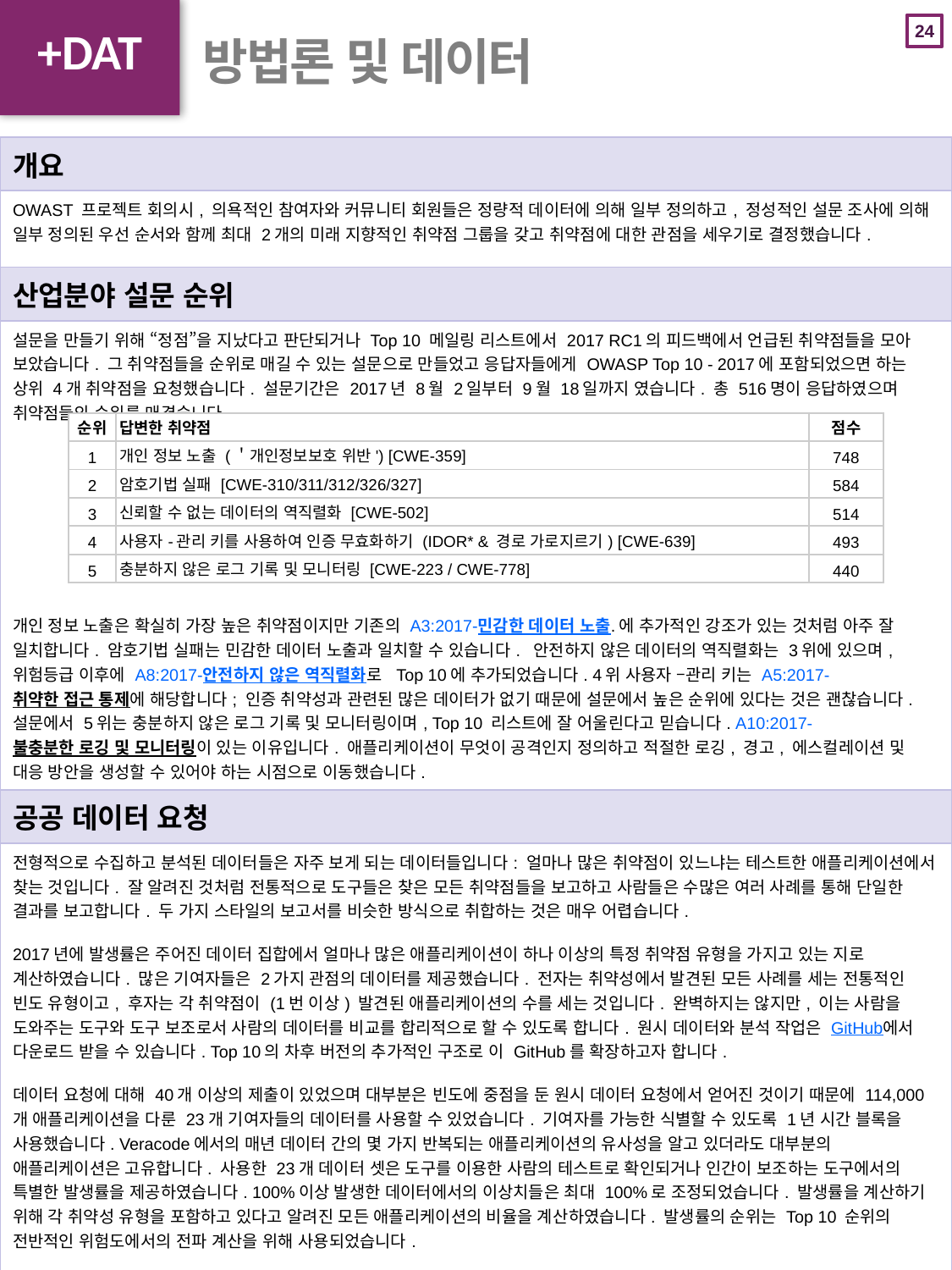

+DAT
# 방법론 및 데이터
| 개요 |
| --- |
| OWAST 프로젝트 회의시, 의욕적인 참여자와 커뮤니티 회원들은 정량적 데이터에 의해 일부 정의하고, 정성적인 설문 조사에 의해 일부 정의된 우선 순서와 함께 최대 2개의 미래 지향적인 취약점 그룹을 갖고 취약점에 대한 관점을 세우기로 결정했습니다. |
| 산업분야 설문 순위 |
| 설문을 만들기 위해 “정점”을 지났다고 판단되거나 Top 10 메일링 리스트에서 2017 RC1의 피드백에서 언급된 취약점들을 모아 보았습니다. 그 취약점들을 순위로 매길 수 있는 설문으로 만들었고 응답자들에게 OWASP Top 10 - 2017에 포함되었으면 하는 상위 4개 취약점을 요청했습니다. 설문기간은 2017년 8월 2일부터 9월 18일까지 였습니다. 총 516명이 응답하였으며 취약점들의 순위를 매겼습니다. 개인 정보 노출은 확실히 가장 높은 취약점이지만 기존의 A3:2017-민감한 데이터 노출.에 추가적인 강조가 있는 것처럼 아주 잘 일치합니다. 암호기법 실패는 민감한 데이터 노출과 일치할 수 있습니다. 안전하지 않은 데이터의 역직렬화는 3위에 있으며, 위험등급 이후에 A8:2017-안전하지 않은 역직렬화로 Top 10에 추가되었습니다. 4위 사용자 –관리 키는 A5:2017-취약한 접근 통제에 해당합니다; 인증 취약성과 관련된 많은 데이터가 없기 때문에 설문에서 높은 순위에 있다는 것은 괜찮습니다. 설문에서 5위는 충분하지 않은 로그 기록 및 모니터링이며, Top 10 리스트에 잘 어울린다고 믿습니다. A10:2017-불충분한 로깅 및 모니터링이 있는 이유입니다. 애플리케이션이 무엇이 공격인지 정의하고 적절한 로깅, 경고, 에스컬레이션 및 대응 방안을 생성할 수 있어야 하는 시점으로 이동했습니다. |
| 공공 데이터 요청 |
| 전형적으로 수집하고 분석된 데이터들은 자주 보게 되는 데이터들입니다: 얼마나 많은 취약점이 있느냐는 테스트한 애플리케이션에서 찾는 것입니다. 잘 알려진 것처럼 전통적으로 도구들은 찾은 모든 취약점들을 보고하고 사람들은 수많은 여러 사례를 통해 단일한 결과를 보고합니다. 두 가지 스타일의 보고서를 비슷한 방식으로 취합하는 것은 매우 어렵습니다. 2017년에 발생률은 주어진 데이터 집합에서 얼마나 많은 애플리케이션이 하나 이상의 특정 취약점 유형을 가지고 있는 지로 계산하였습니다. 많은 기여자들은 2가지 관점의 데이터를 제공했습니다. 전자는 취약성에서 발견된 모든 사례를 세는 전통적인 빈도 유형이고, 후자는 각 취약점이 (1번 이상) 발견된 애플리케이션의 수를 세는 것입니다. 완벽하지는 않지만, 이는 사람을 도와주는 도구와 도구 보조로서 사람의 데이터를 비교를 합리적으로 할 수 있도록 합니다. 원시 데이터와 분석 작업은 GitHub에서 다운로드 받을 수 있습니다. Top 10의 차후 버전의 추가적인 구조로 이 GitHub를 확장하고자 합니다. 데이터 요청에 대해 40개 이상의 제출이 있었으며 대부분은 빈도에 중점을 둔 원시 데이터 요청에서 얻어진 것이기 때문에 114,000개 애플리케이션을 다룬 23개 기여자들의 데이터를 사용할 수 있었습니다. 기여자를 가능한 식별할 수 있도록 1년 시간 블록을 사용했습니다. Veracode에서의 매년 데이터 간의 몇 가지 반복되는 애플리케이션의 유사성을 알고 있더라도 대부분의 애플리케이션은 고유합니다. 사용한 23개 데이터 셋은 도구를 이용한 사람의 테스트로 확인되거나 인간이 보조하는 도구에서의 특별한 발생률을 제공하였습니다. 100%이상 발생한 데이터에서의 이상치들은 최대 100%로 조정되었습니다. 발생률을 계산하기 위해 각 취약성 유형을 포함하고 있다고 알려진 모든 애플리케이션의 비율을 계산하였습니다. 발생률의 순위는 Top 10 순위의 전반적인 위험도에서의 전파 계산을 위해 사용되었습니다. |
| 순위 | 답변한 취약점 | 점수 |
| --- | --- | --- |
| 1 | 개인 정보 노출 (＇개인정보보호 위반') [CWE-359] | 748 |
| 2 | 암호기법 실패 [CWE-310/311/312/326/327] | 584 |
| 3 | 신뢰할 수 없는 데이터의 역직렬화 [CWE-502] | 514 |
| 4 | 사용자-관리 키를 사용하여 인증 무효화하기 (IDOR\* & 경로 가로지르기) [CWE-639] | 493 |
| 5 | 충분하지 않은 로그 기록 및 모니터링 [CWE-223 / CWE-778] | 440 |